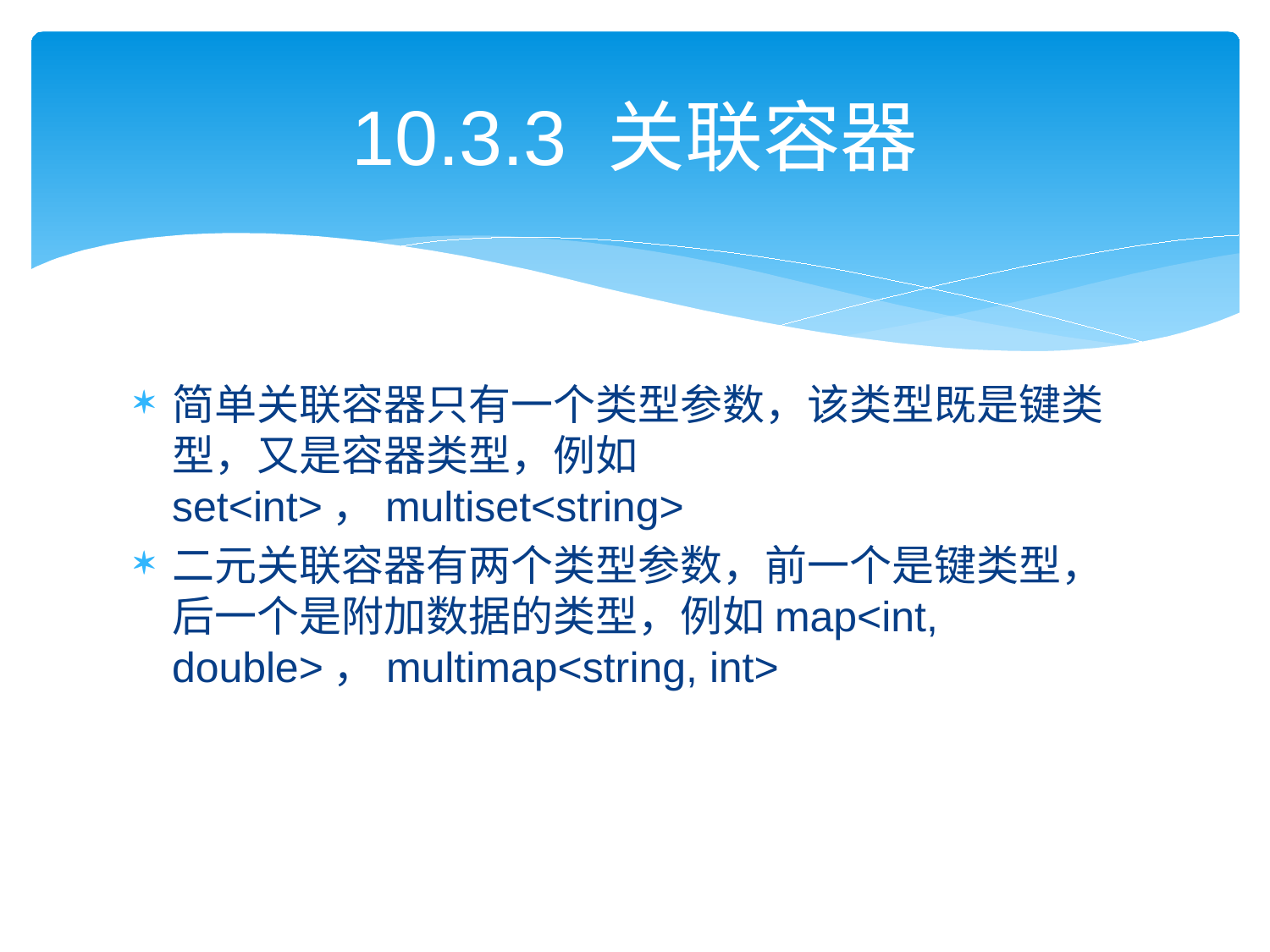

# 10.3.3 关联容器
简单关联容器只有一个类型参数，该类型既是键类型，又是容器类型，例如set<int>，multiset<string>
二元关联容器有两个类型参数，前一个是键类型，后一个是附加数据的类型，例如map<int, double>，multimap<string, int>